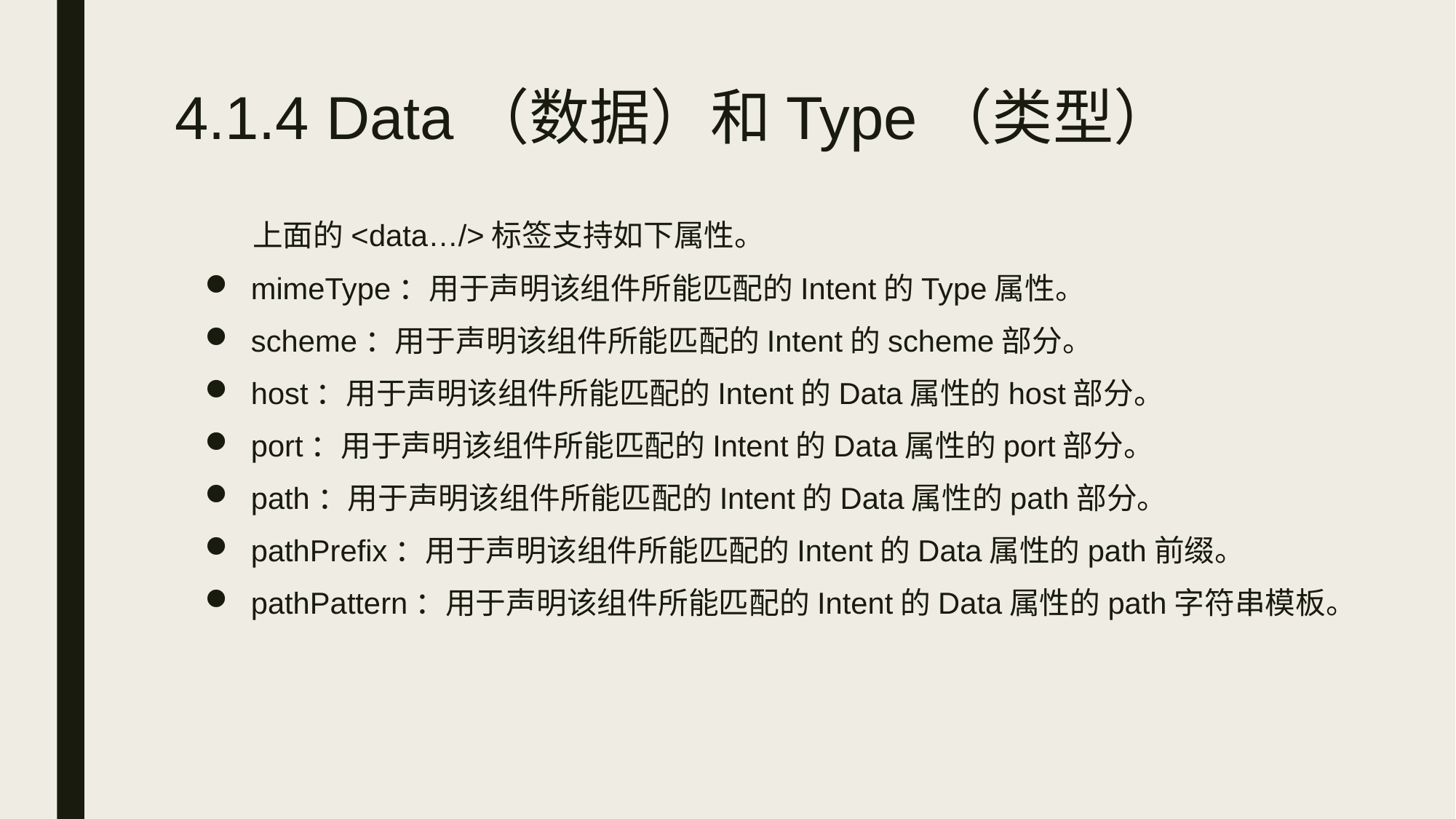

# 4.1.4 Data（数据）和Type（类型）
      上面的<data…/>标签支持如下属性。
mimeType：用于声明该组件所能匹配的Intent的Type属性。
scheme：用于声明该组件所能匹配的Intent的scheme部分。
host：用于声明该组件所能匹配的Intent的Data属性的host部分。
port：用于声明该组件所能匹配的Intent的Data属性的port部分。
path：用于声明该组件所能匹配的Intent的Data属性的path部分。
pathPrefix：用于声明该组件所能匹配的Intent的Data属性的path前缀。
pathPattern：用于声明该组件所能匹配的Intent的Data属性的path字符串模板。